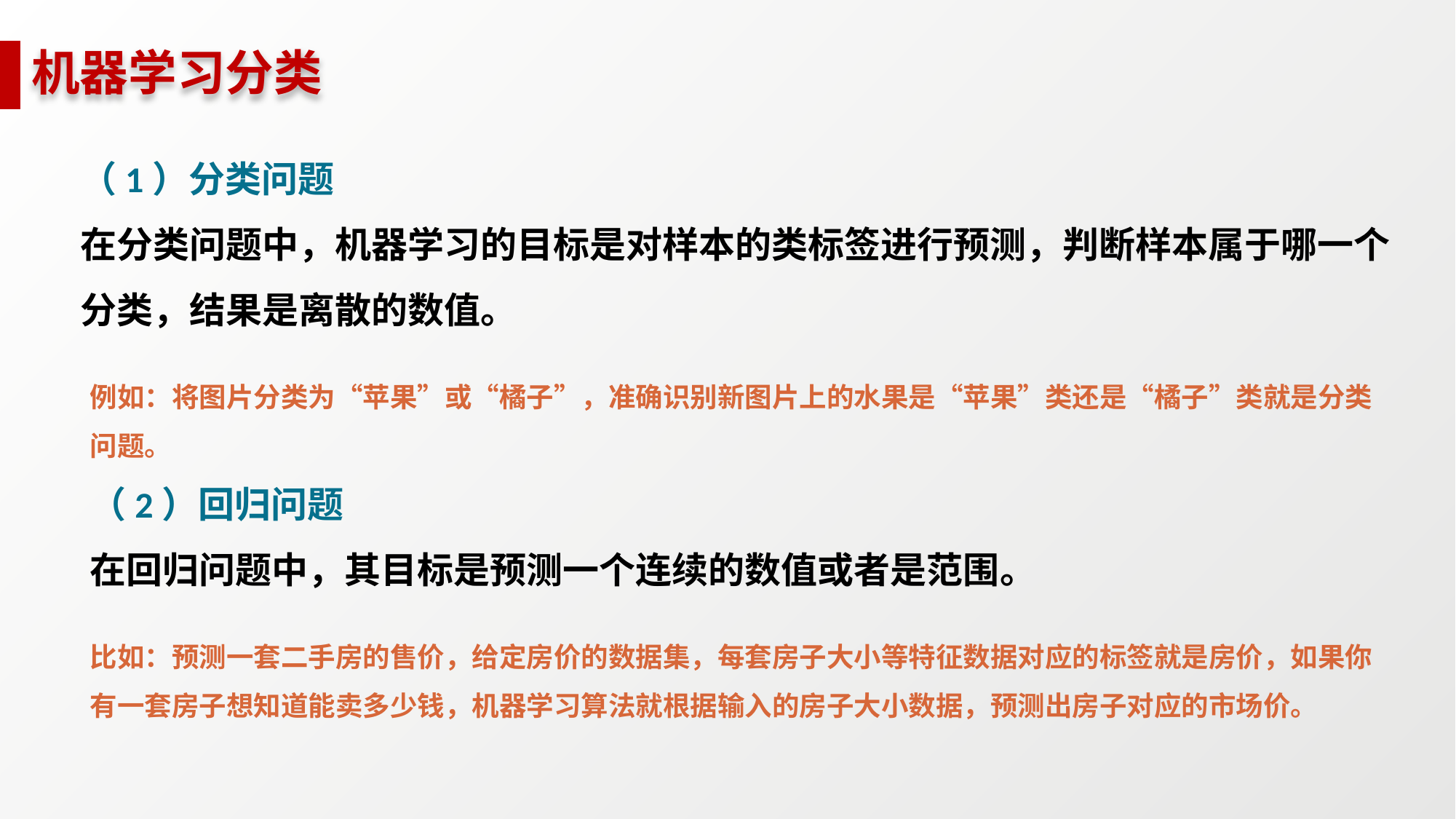

# 机器学习分类
（1）分类问题
在分类问题中，机器学习的目标是对样本的类标签进行预测，判断样本属于哪一个分类，结果是离散的数值。
例如：将图片分类为“苹果”或“橘子”，准确识别新图片上的水果是“苹果”类还是“橘子”类就是分类问题。
（2）回归问题
在回归问题中，其目标是预测一个连续的数值或者是范围。
比如：预测一套二手房的售价，给定房价的数据集，每套房子大小等特征数据对应的标签就是房价，如果你有一套房子想知道能卖多少钱，机器学习算法就根据输入的房子大小数据，预测出房子对应的市场价。